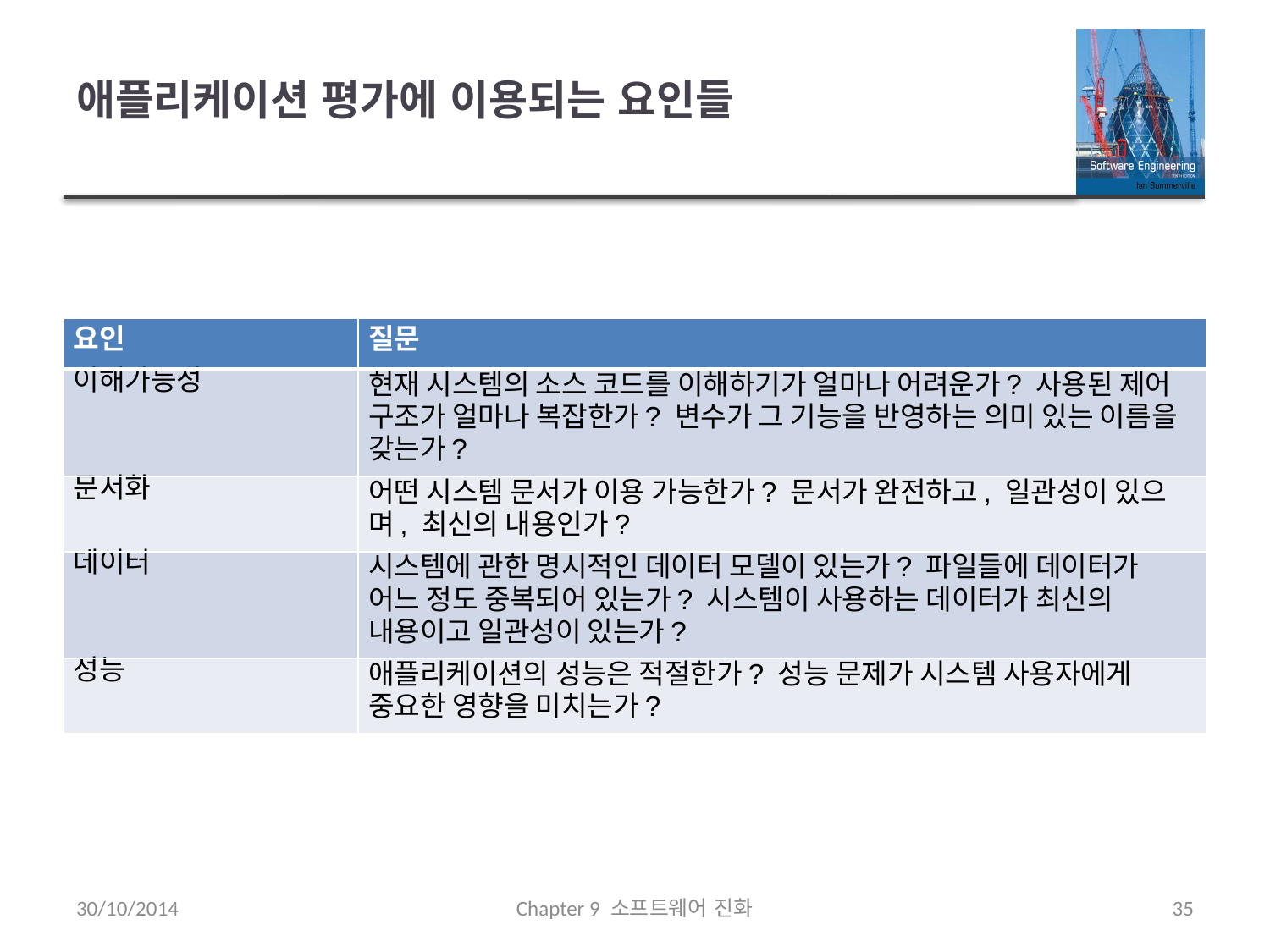

# 애플리케이션 평가에 이용되는 요인들
| 요인 | 질문 |
| --- | --- |
| 이해가능성 | 현재 시스템의 소스 코드를 이해하기가 얼마나 어려운가? 사용된 제어 구조가 얼마나 복잡한가? 변수가 그 기능을 반영하는 의미 있는 이름을 갖는가? |
| 문서화 | 어떤 시스템 문서가 이용 가능한가? 문서가 완전하고, 일관성이 있으며, 최신의 내용인가? |
| 데이터 | 시스템에 관한 명시적인 데이터 모델이 있는가? 파일들에 데이터가 어느 정도 중복되어 있는가? 시스템이 사용하는 데이터가 최신의 내용이고 일관성이 있는가? |
| 성능 | 애플리케이션의 성능은 적절한가? 성능 문제가 시스템 사용자에게 중요한 영향을 미치는가? |
30/10/2014
Chapter 9 소프트웨어 진화
35